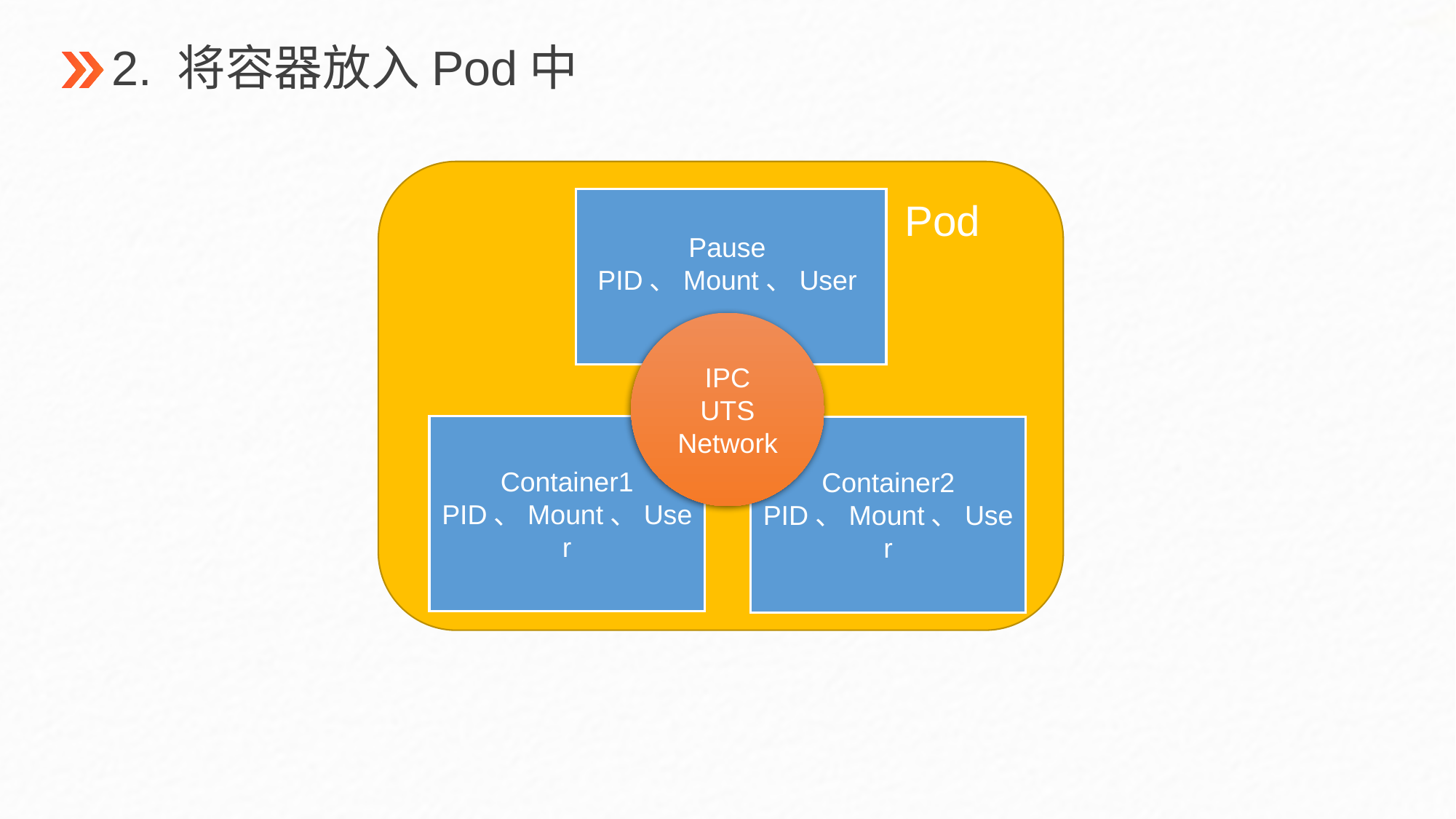

2. 将容器放入Pod中

Pod
Pause
PID、Mount、User
IPC
UTS
Network
Container1
PID、Mount、User
Container2
PID、Mount、User